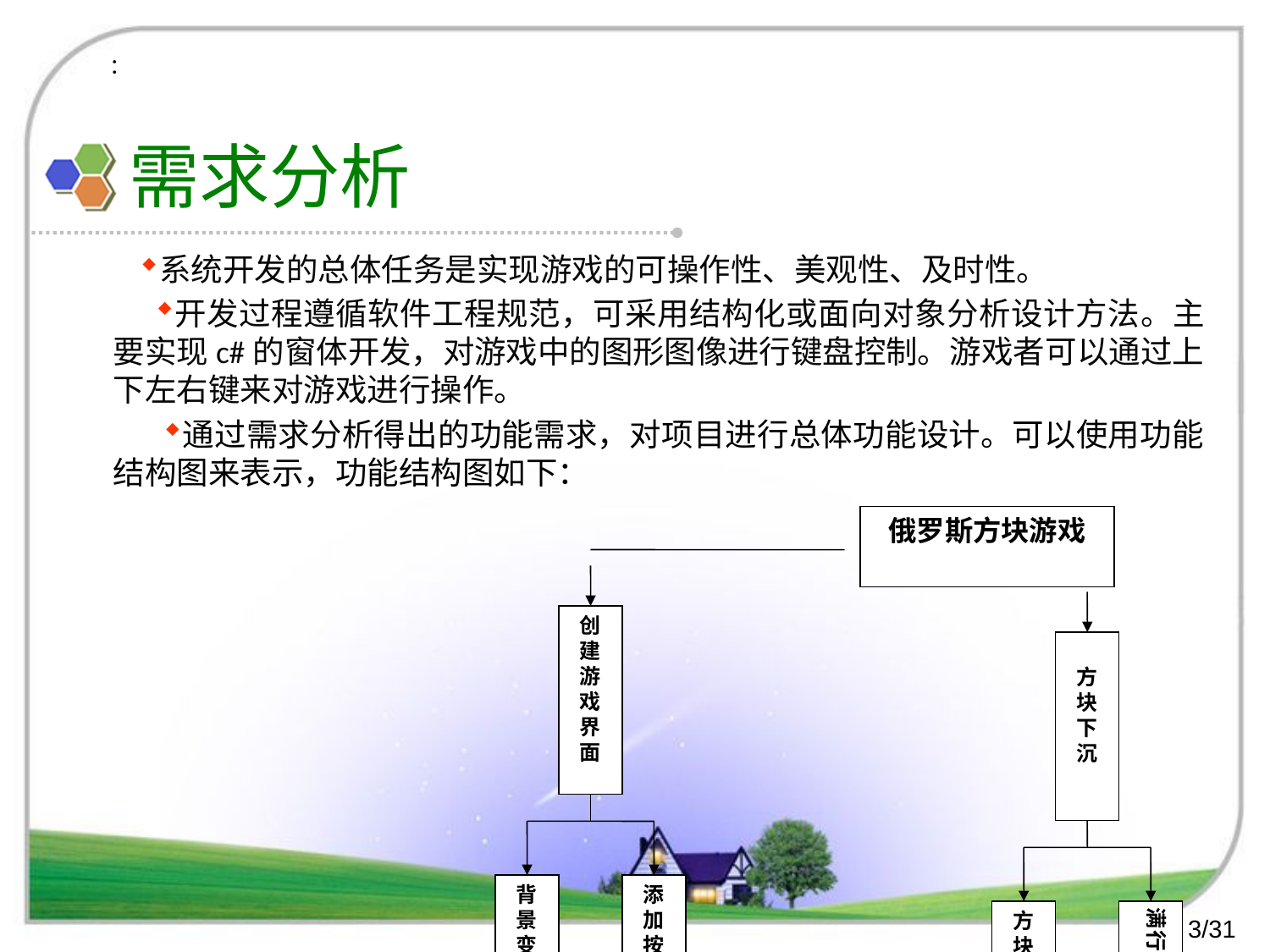

：

# 需求分析
系统开发的总体任务是实现游戏的可操作性、美观性、及时性。
开发过程遵循软件工程规范，可采用结构化或面向对象分析设计方法。主要实现c#的窗体开发，对游戏中的图形图像进行键盘控制。游戏者可以通过上下左右键来对游戏进行操作。
通过需求分析得出的功能需求，对项目进行总体功能设计。可以使用功能结构图来表示，功能结构图如下：

俄罗斯方块游戏
创建游戏界面

背景变色
添加按钮

方块下沉

方块的变形
满行消除，得分
3/31